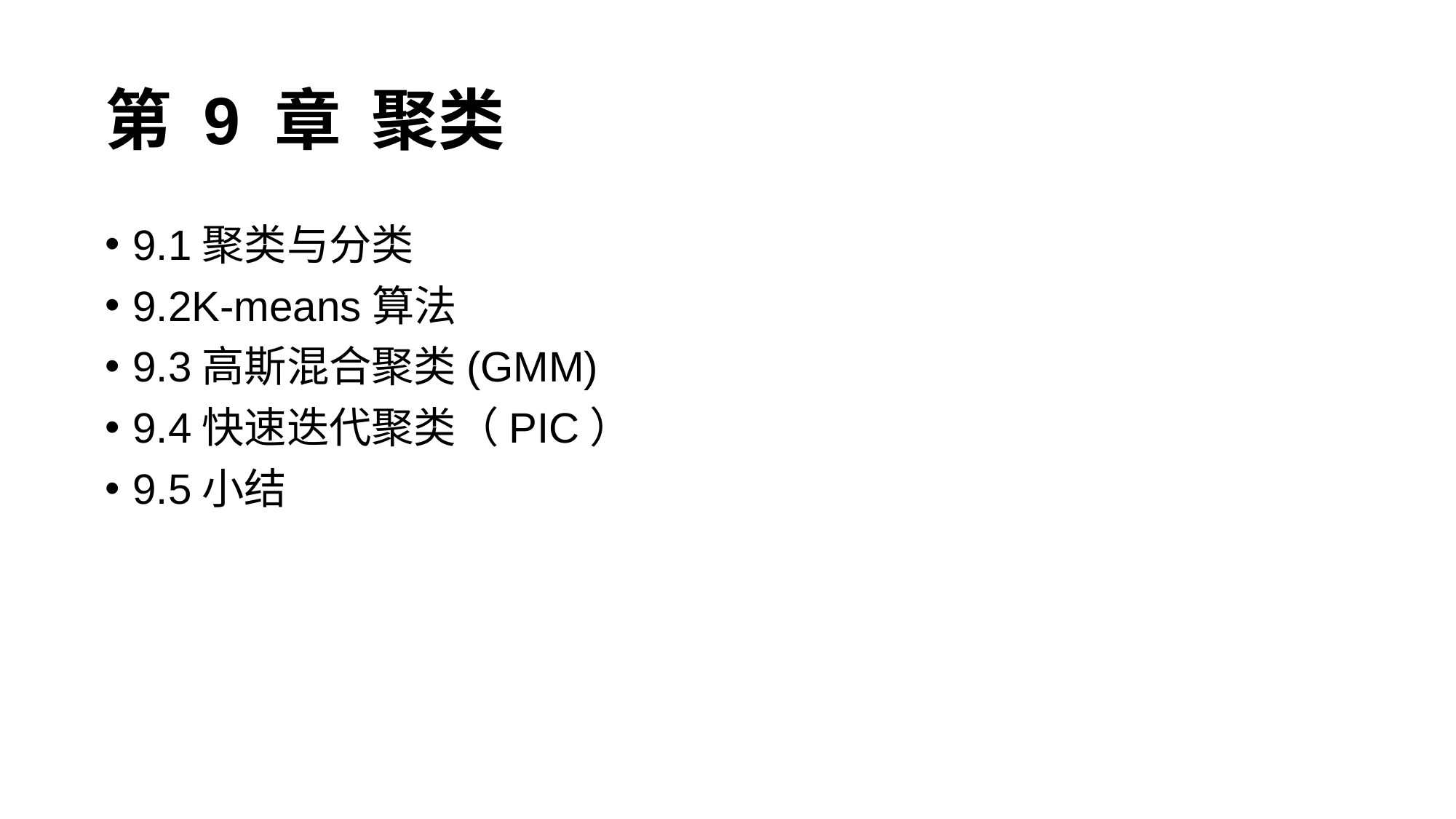

# 第 9 章  聚类
9.1聚类与分类
9.2K-means算法
9.3高斯混合聚类(GMM)
9.4快速迭代聚类（PIC）
9.5小结